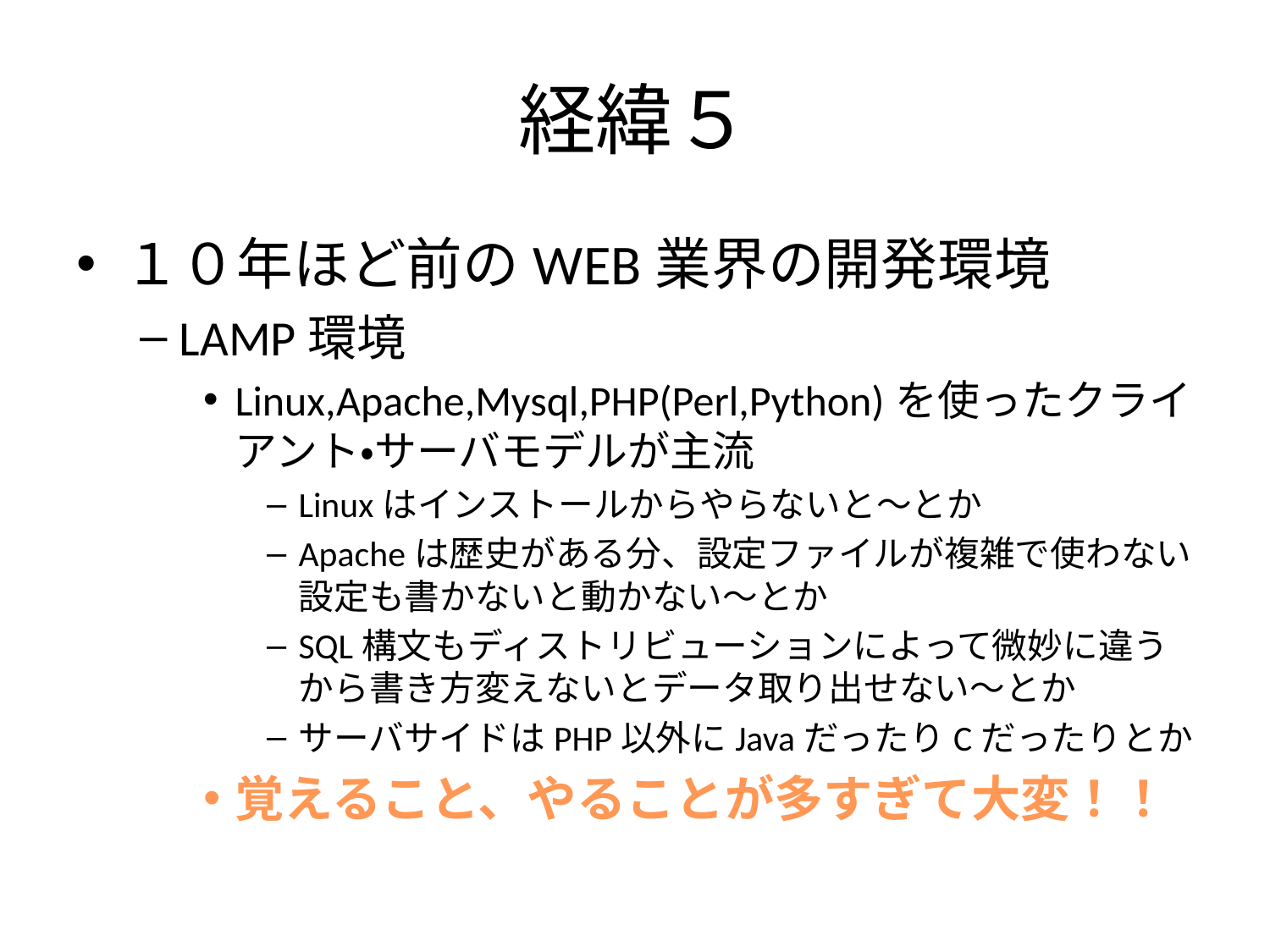

# 経緯５
１０年ほど前のWEB業界の開発環境
LAMP環境
Linux,Apache,Mysql,PHP(Perl,Python)を使ったクライアント・サーバモデルが主流
Linuxはインストールからやらないと〜とか
Apacheは歴史がある分、設定ファイルが複雑で使わない設定も書かないと動かない〜とか
SQL構文もディストリビューションによって微妙に違うから書き方変えないとデータ取り出せない〜とか
サーバサイドはPHP以外にJavaだったりCだったりとか
覚えること、やることが多すぎて大変！！